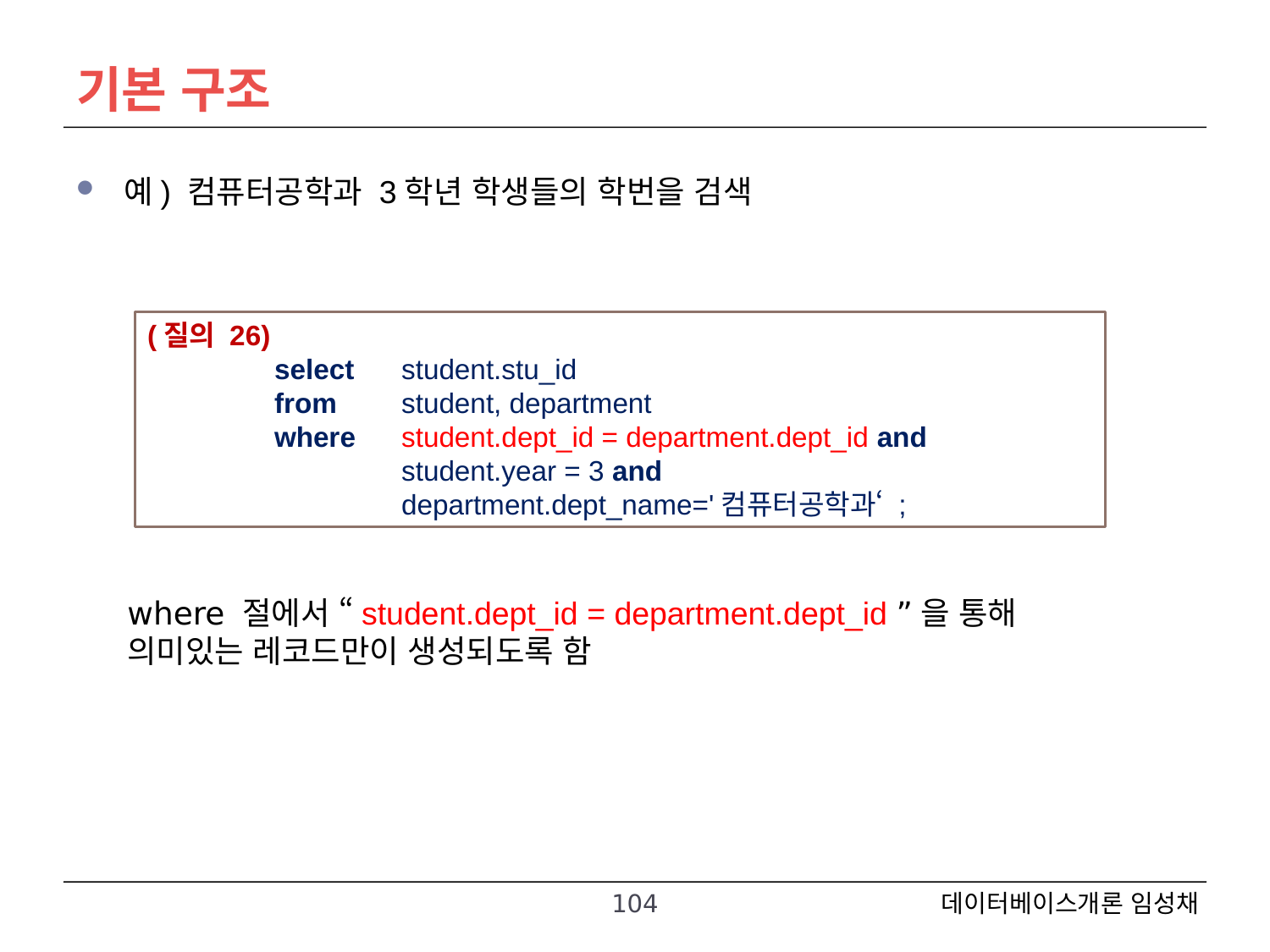

# 기본 구조
예) 컴퓨터공학과 3학년 학생들의 학번을 검색

(질의 26)
	select 	student.stu_id
	from 	student, department
	where 	student.dept_id = department.dept_id and
		student.year = 3 and
	 	department.dept_name='컴퓨터공학과‘ ;
where 절에서 “student.dept_id = department.dept_id ”을 통해 의미있는 레코드만이 생성되도록 함
104
데이터베이스개론 임성채